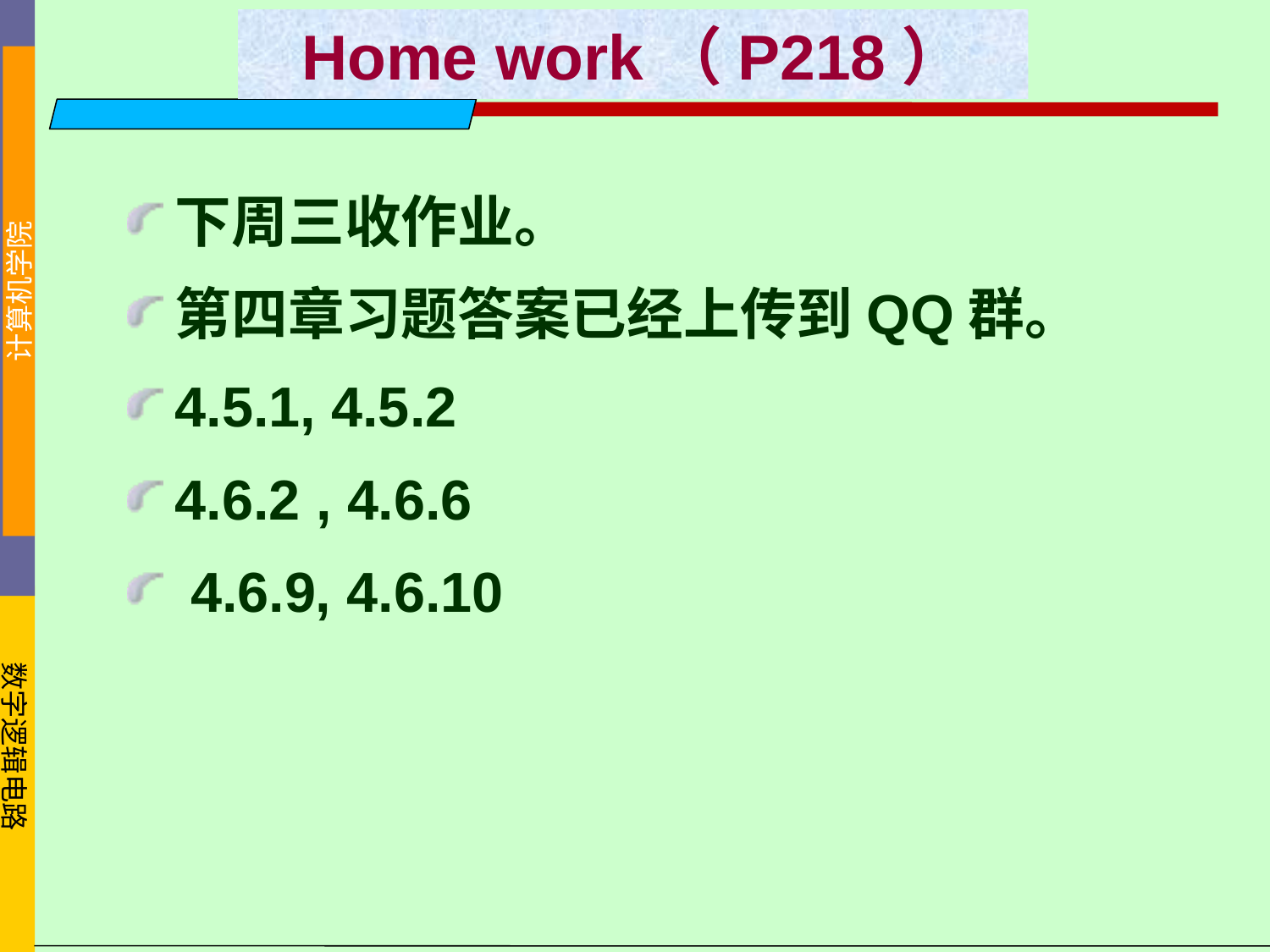

Home work（P218）
下周三收作业。
第四章习题答案已经上传到QQ群。
4.5.1, 4.5.2
4.6.2 , 4.6.6
 4.6.9, 4.6.10